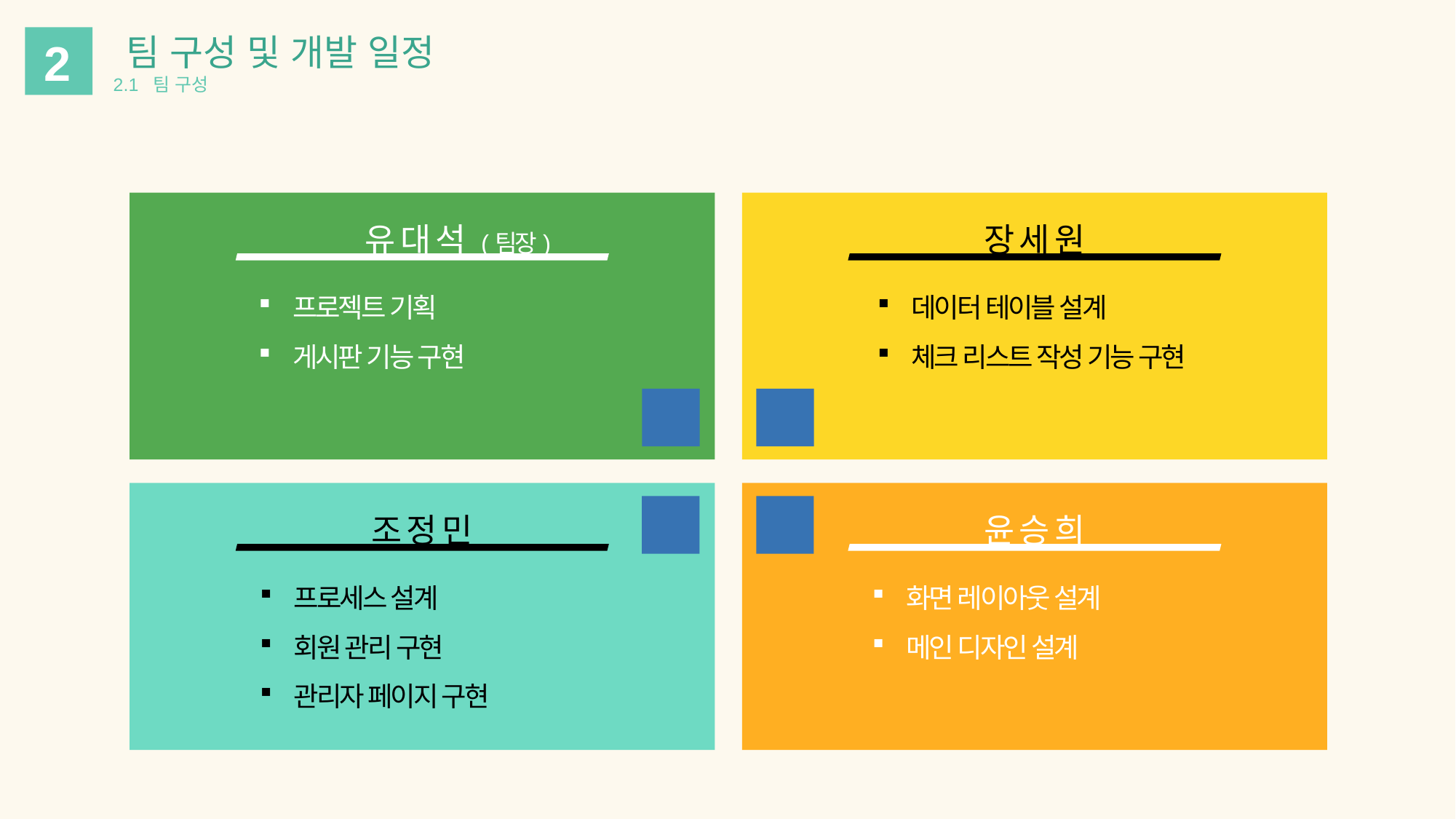

팀 구성 및 개발 일정
2.1  팀 구성

2

유 대 석 (팀장)

프로젝트 기획
게시판 기능 구현
장 세 원

데이터 테이블 설계
체크 리스트 작성 기능 구현

윤 승 희

화면 레이아웃 설계
메인 디자인 설계
조 정 민

프로세스 설계
회원 관리 구현
관리자 페이지 구현